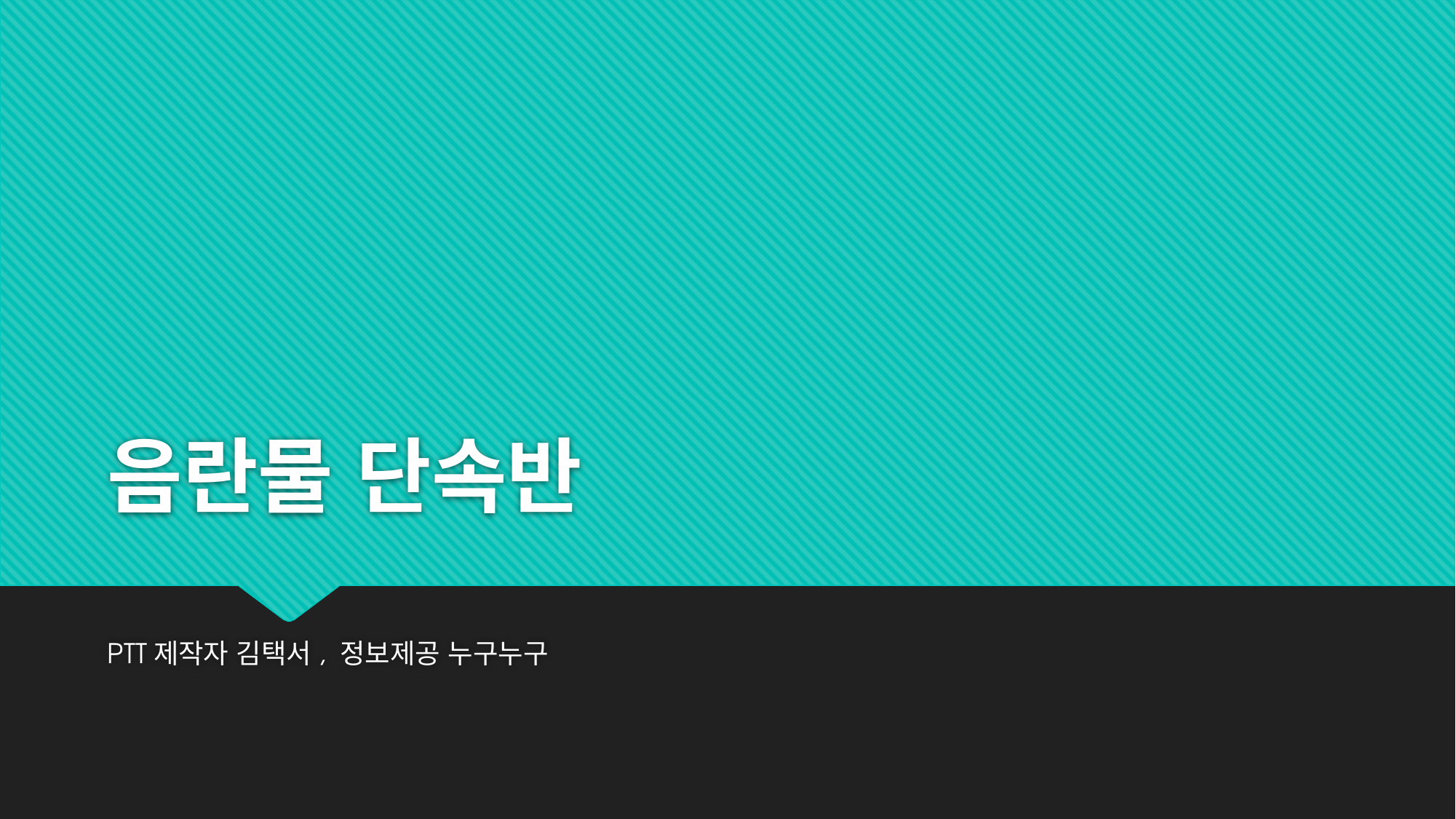

# 음란물 단속반
PTT제작자 김택서, 정보제공 누구누구